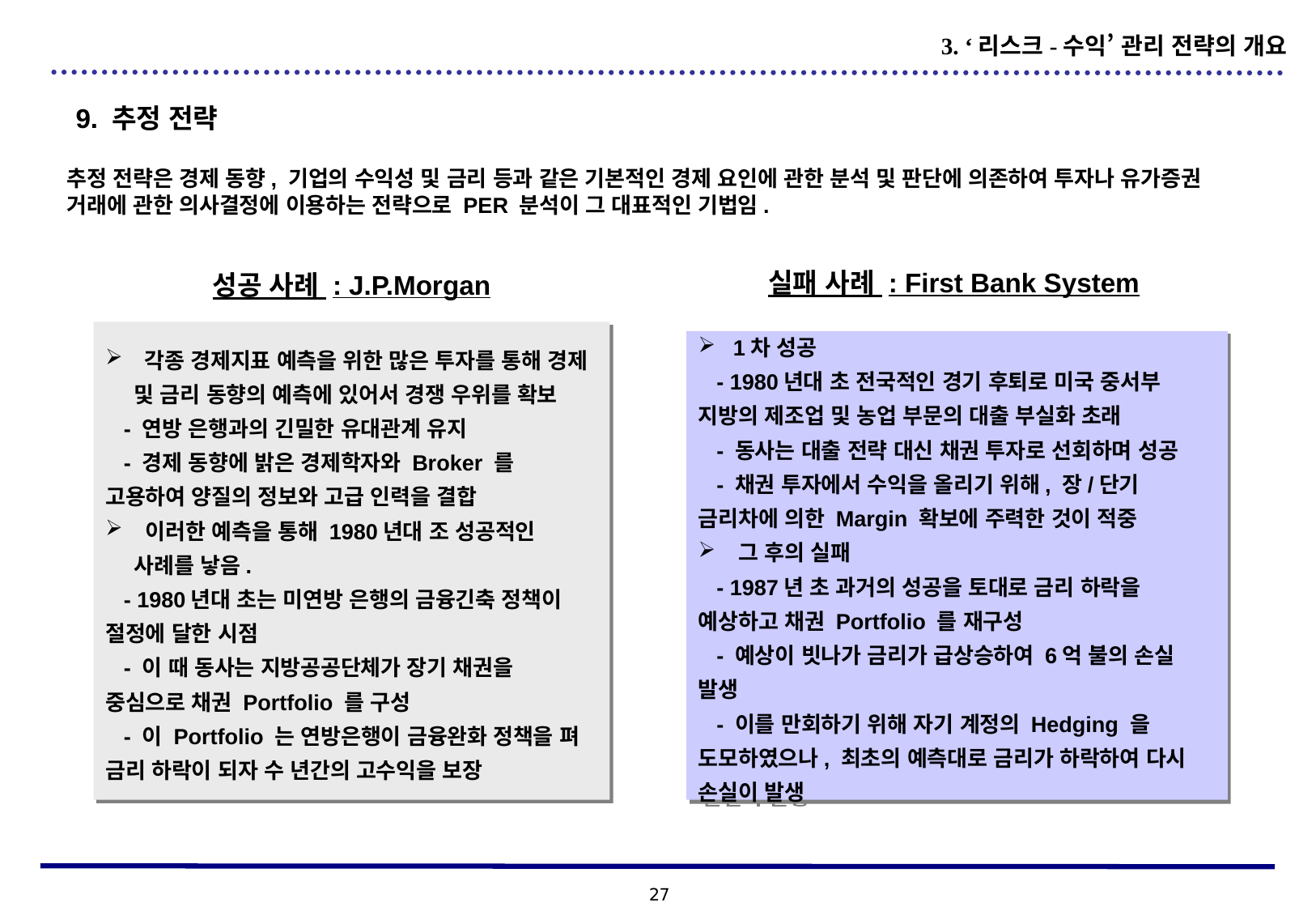

3. ‘리스크-수익’ 관리 전략의 개요
9. 추정 전략
추정 전략은 경제 동향, 기업의 수익성 및 금리 등과 같은 기본적인 경제 요인에 관한 분석 및 판단에 의존하여 투자나 유가증권 거래에 관한 의사결정에 이용하는 전략으로 PER 분석이 그 대표적인 기법임.
실패 사례 : First Bank System
성공 사례 : J.P.Morgan
 각종 경제지표 예측을 위한 많은 투자를 통해 경제 및 금리 동향의 예측에 있어서 경쟁 우위를 확보
   - 연방 은행과의 긴밀한 유대관계 유지
   - 경제 동향에 밝은 경제학자와 Broker 를 고용하여 양질의 정보와 고급 인력을 결합
 이러한 예측을 통해 1980년대 조 성공적인 사례를 낳음.
   - 1980년대 초는 미연방 은행의 금융긴축 정책이 절정에 달한 시점
   - 이 때 동사는 지방공공단체가 장기 채권을 중심으로 채권 Portfolio 를 구성
   - 이 Portfolio 는 연방은행이 금융완화 정책을 펴 금리 하락이 되자 수 년간의 고수익을 보장
 1차 성공
   - 1980년대 초 전국적인 경기 후퇴로 미국 중서부 지방의 제조업 및 농업 부문의 대출 부실화 초래
   - 동사는 대출 전략 대신 채권 투자로 선회하며 성공
   - 채권 투자에서 수익을 올리기 위해, 장/단기 금리차에 의한 Margin 확보에 주력한 것이 적중
 그 후의 실패
   - 1987년 초 과거의 성공을 토대로 금리 하락을 예상하고 채권 Portfolio 를 재구성
   - 예상이 빗나가 금리가 급상승하여 6억 불의 손실 발생
   - 이를 만회하기 위해 자기 계정의 Hedging 을 도모하였으나, 최초의 예측대로 금리가 하락하여 다시 손실이 발생